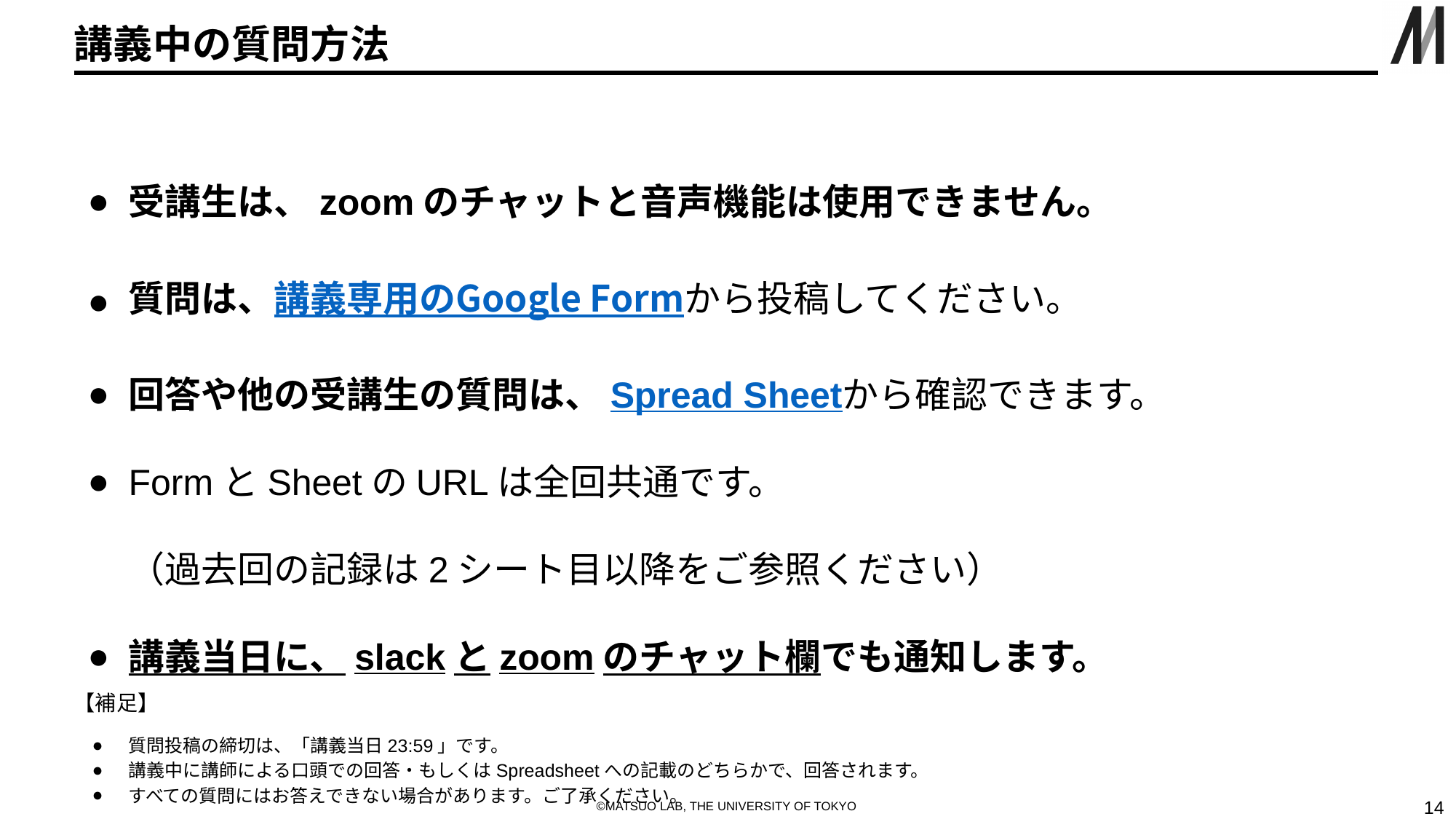

# 講義中の質問方法
受講生は、zoomのチャットと音声機能は使用できません。
質問は、講義専用のGoogle Formから投稿してください。
回答や他の受講生の質問は、Spread Sheetから確認できます。
FormとSheetのURLは全回共通です。
（過去回の記録は2シート目以降をご参照ください）
講義当日に、slackとzoomのチャット欄でも通知します。
【補足】
質問投稿の締切は、「講義当日23:59」です。
講義中に講師による口頭での回答・もしくはSpreadsheetへの記載のどちらかで、回答されます。
すべての質問にはお答えできない場合があります。ご了承ください。
14